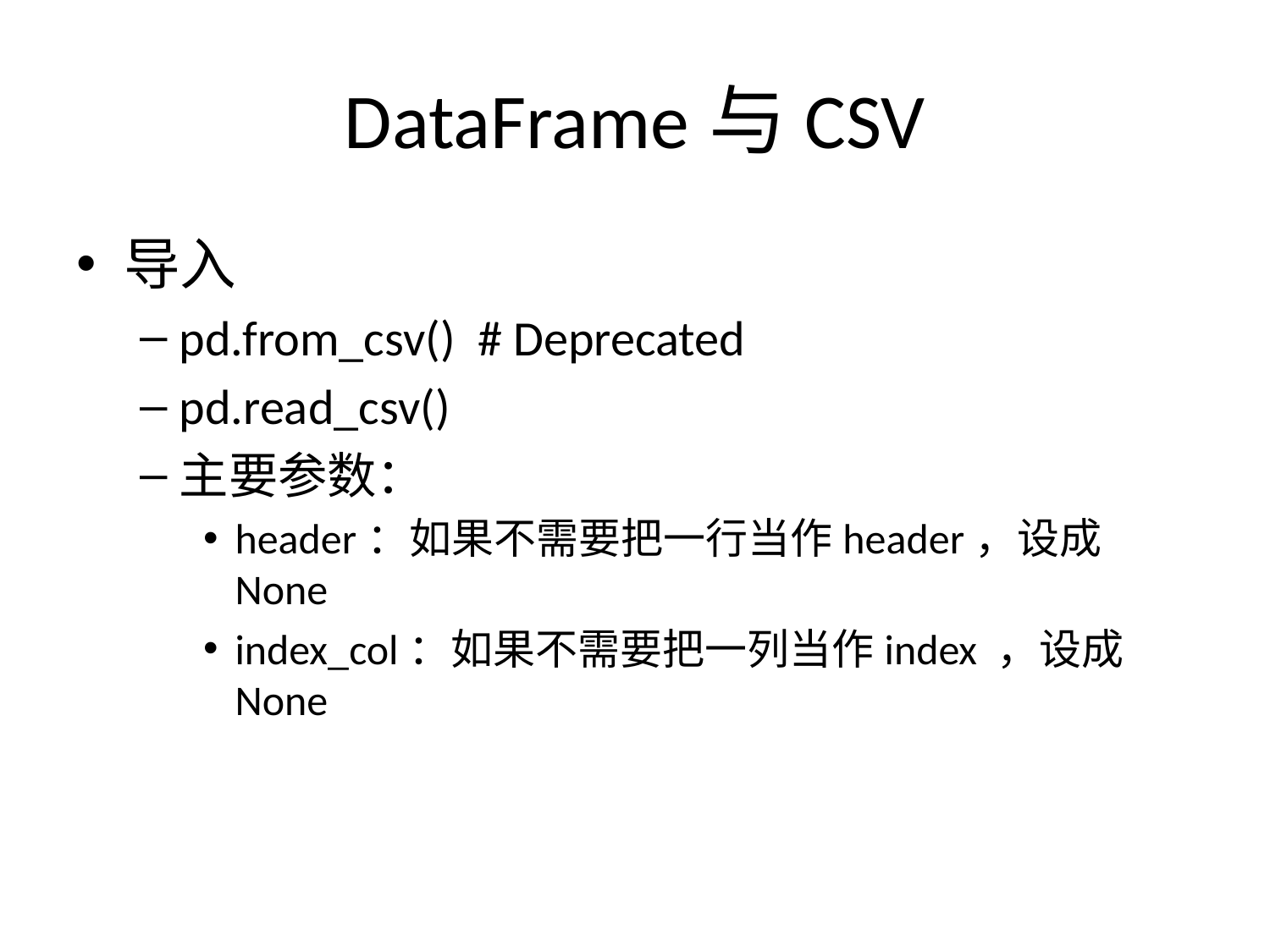

# DataFrame与CSV
导入
pd.from_csv()  # Deprecated
pd.read_csv()
主要参数：
header：如果不需要把一行当作header，设成None
index_col：如果不需要把一列当作index ，设成None